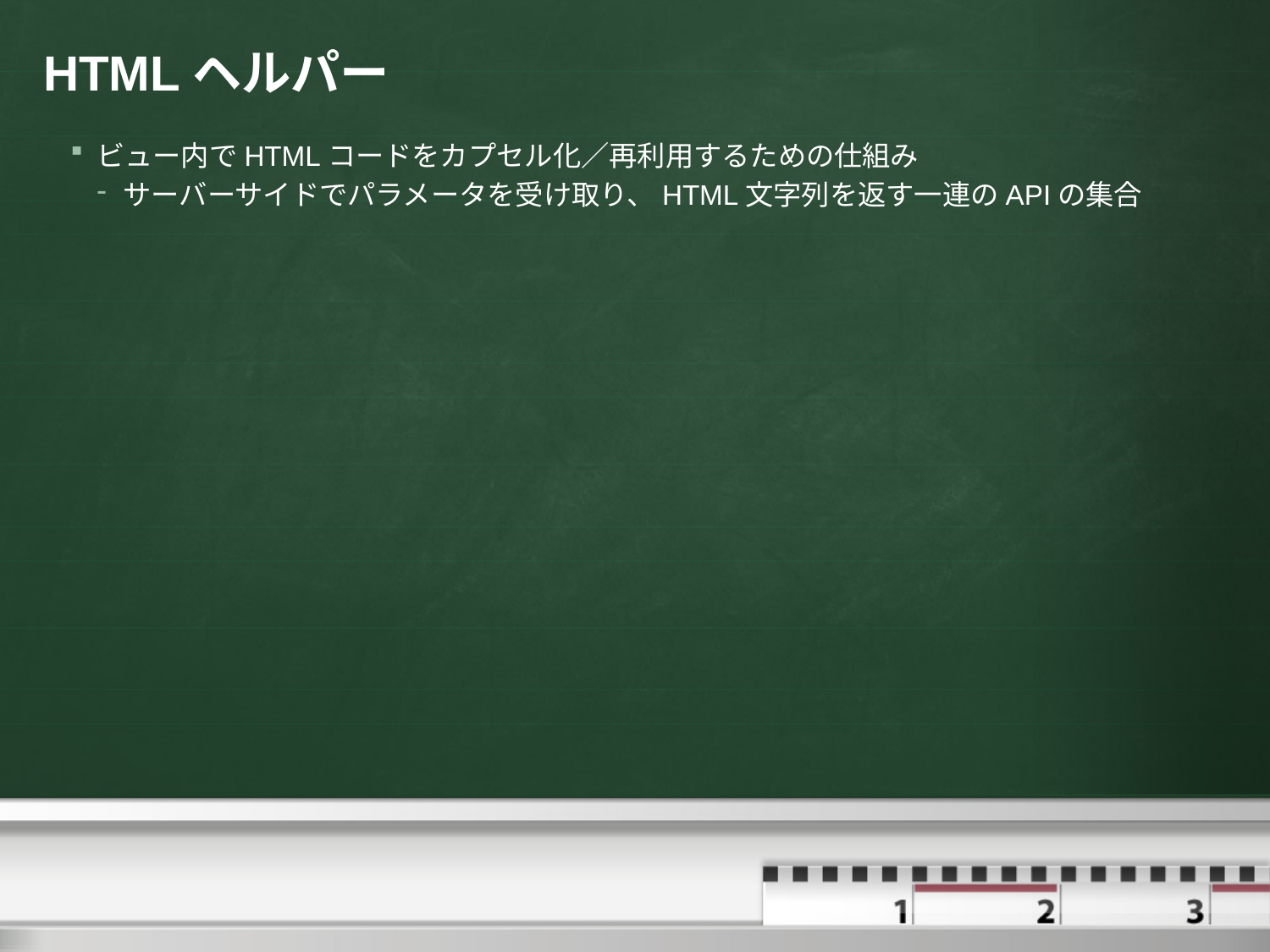

# HTMLヘルパー
ビュー内でHTMLコードをカプセル化／再利用するための仕組み
サーバーサイドでパラメータを受け取り、HTML文字列を返す一連のAPIの集合